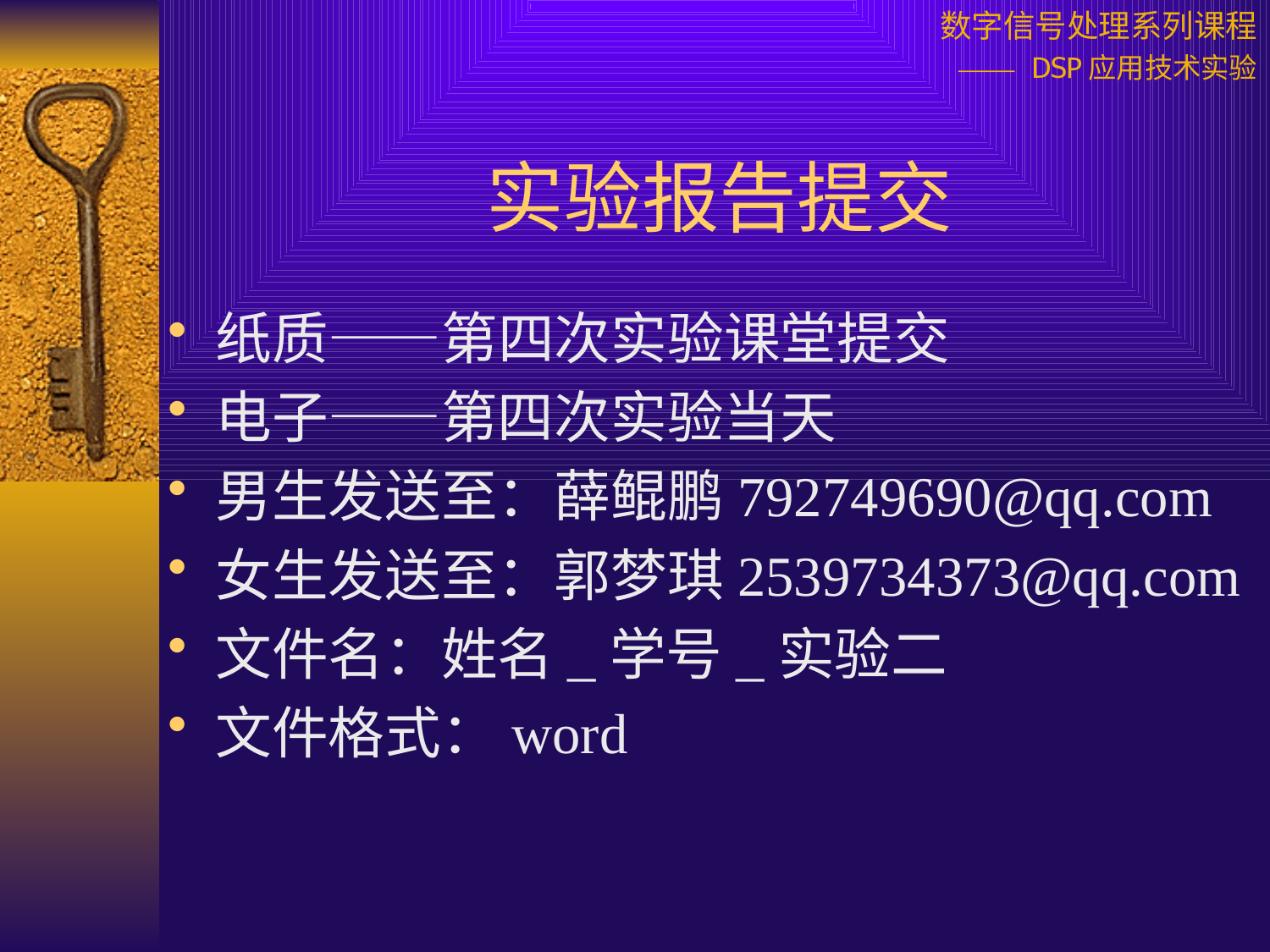

# 实验报告提交
纸质——第四次实验课堂提交
电子——第四次实验当天
男生发送至：薛鲲鹏792749690@qq.com
女生发送至：郭梦琪2539734373@qq.com
文件名：姓名_学号_实验二
文件格式：word